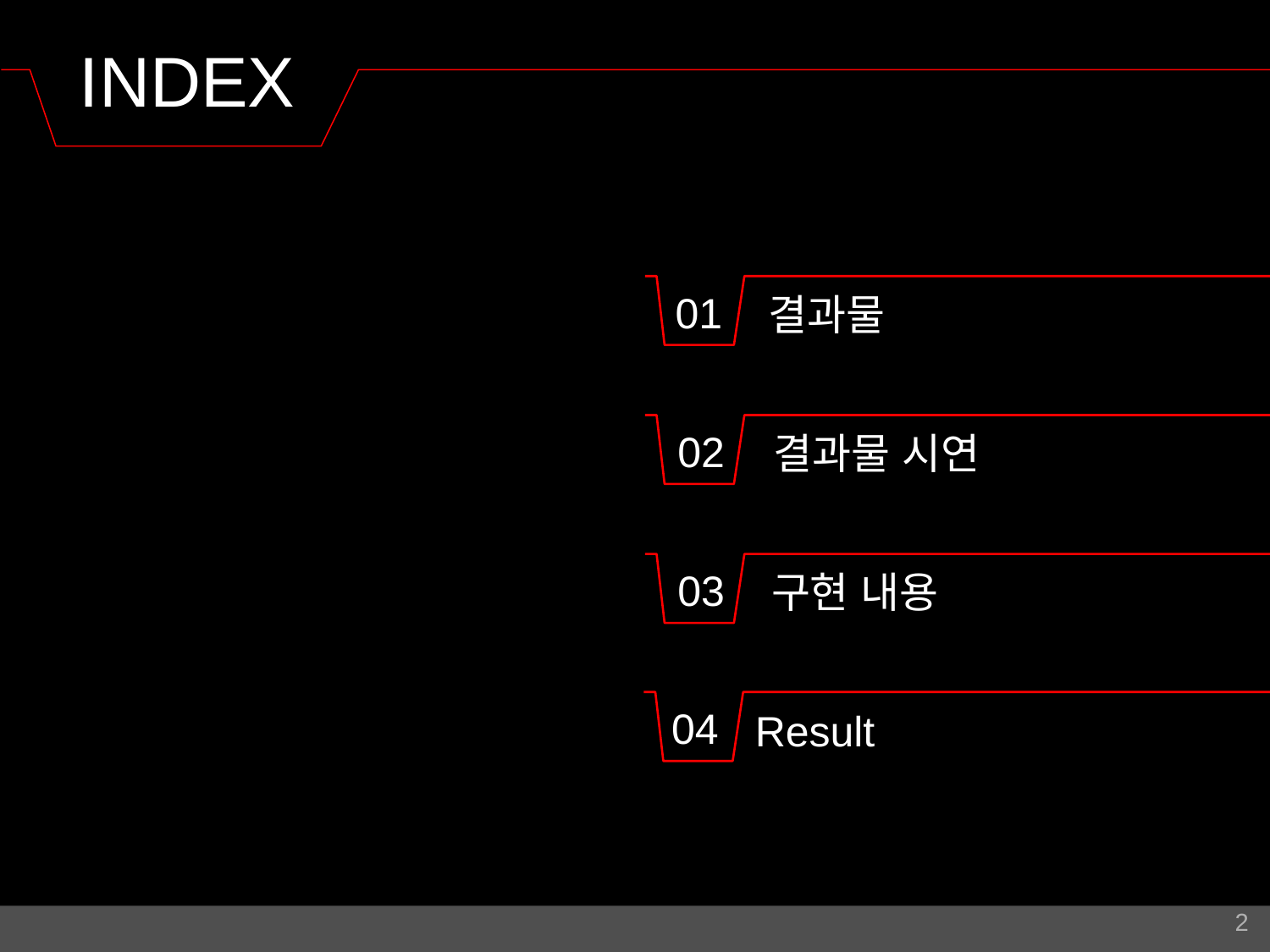

INDEX

01
결과물

02
결과물 시연

03
구현 내용

04
Result
2